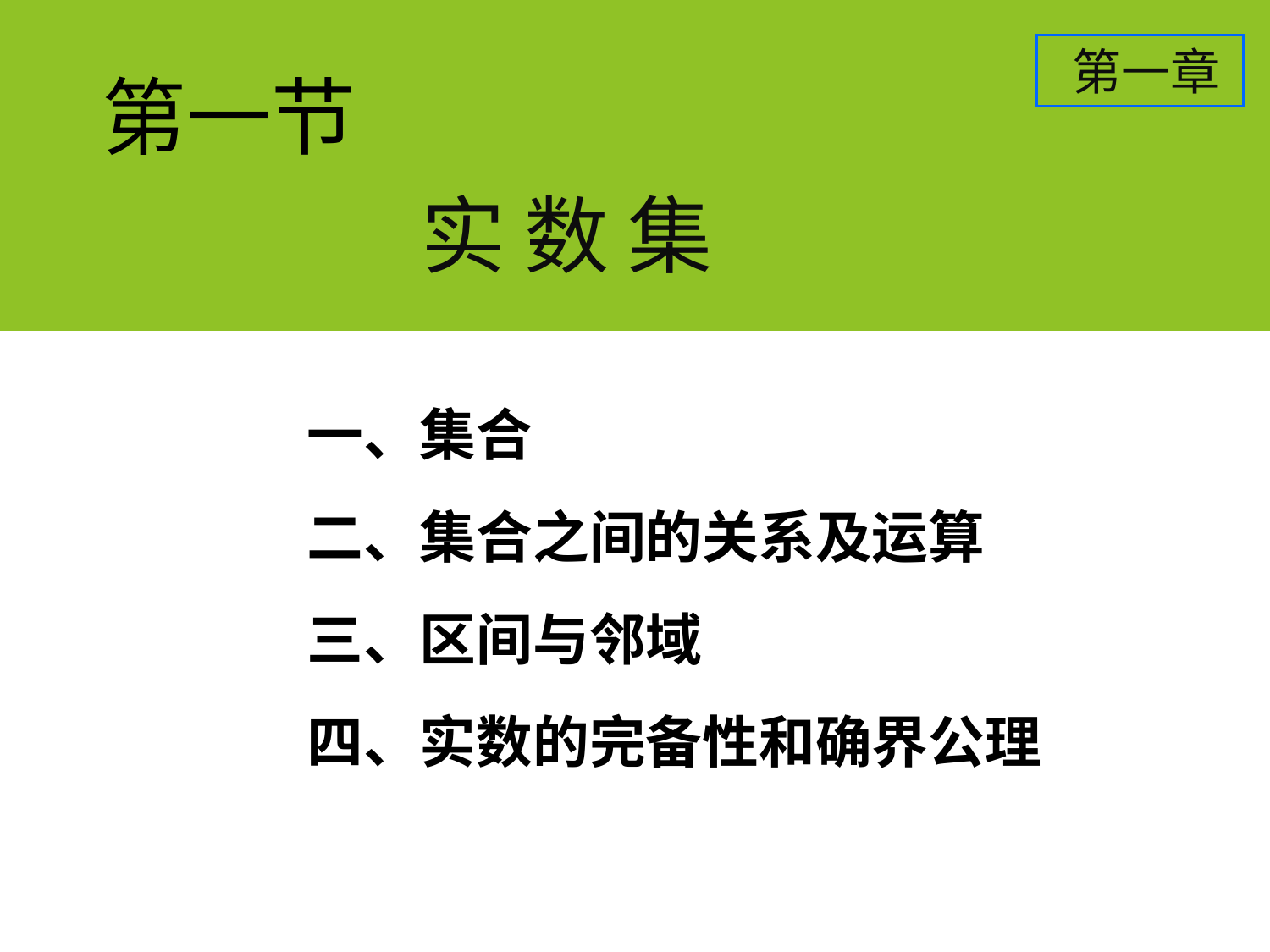

第一章
# 第一节
实 数 集

一、集合
二、集合之间的关系及运算
三、区间与邻域
四、实数的完备性和确界公理